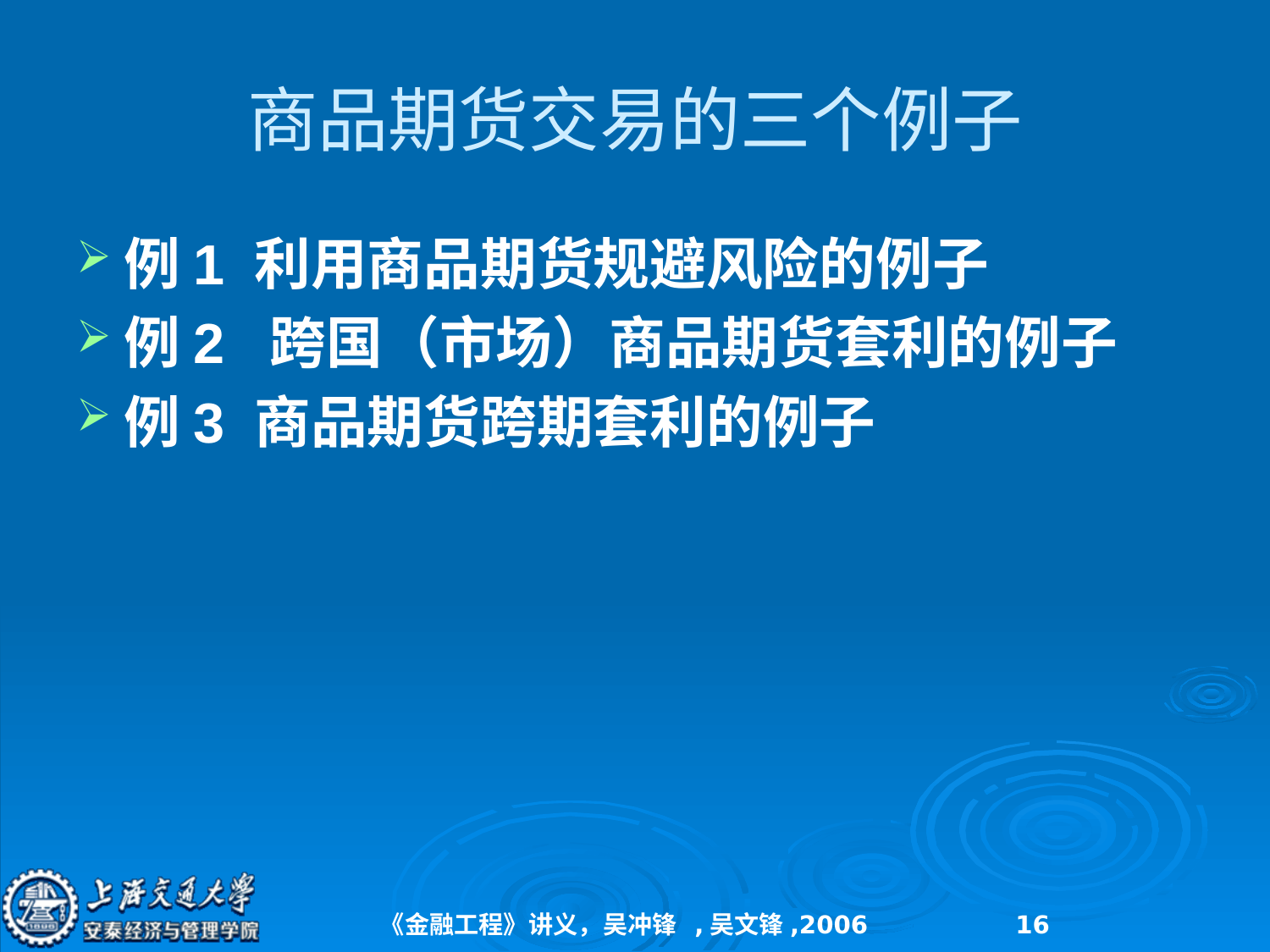

# 商品期货交易的三个例子
例1 利用商品期货规避风险的例子
例2  跨国（市场）商品期货套利的例子
例3 商品期货跨期套利的例子